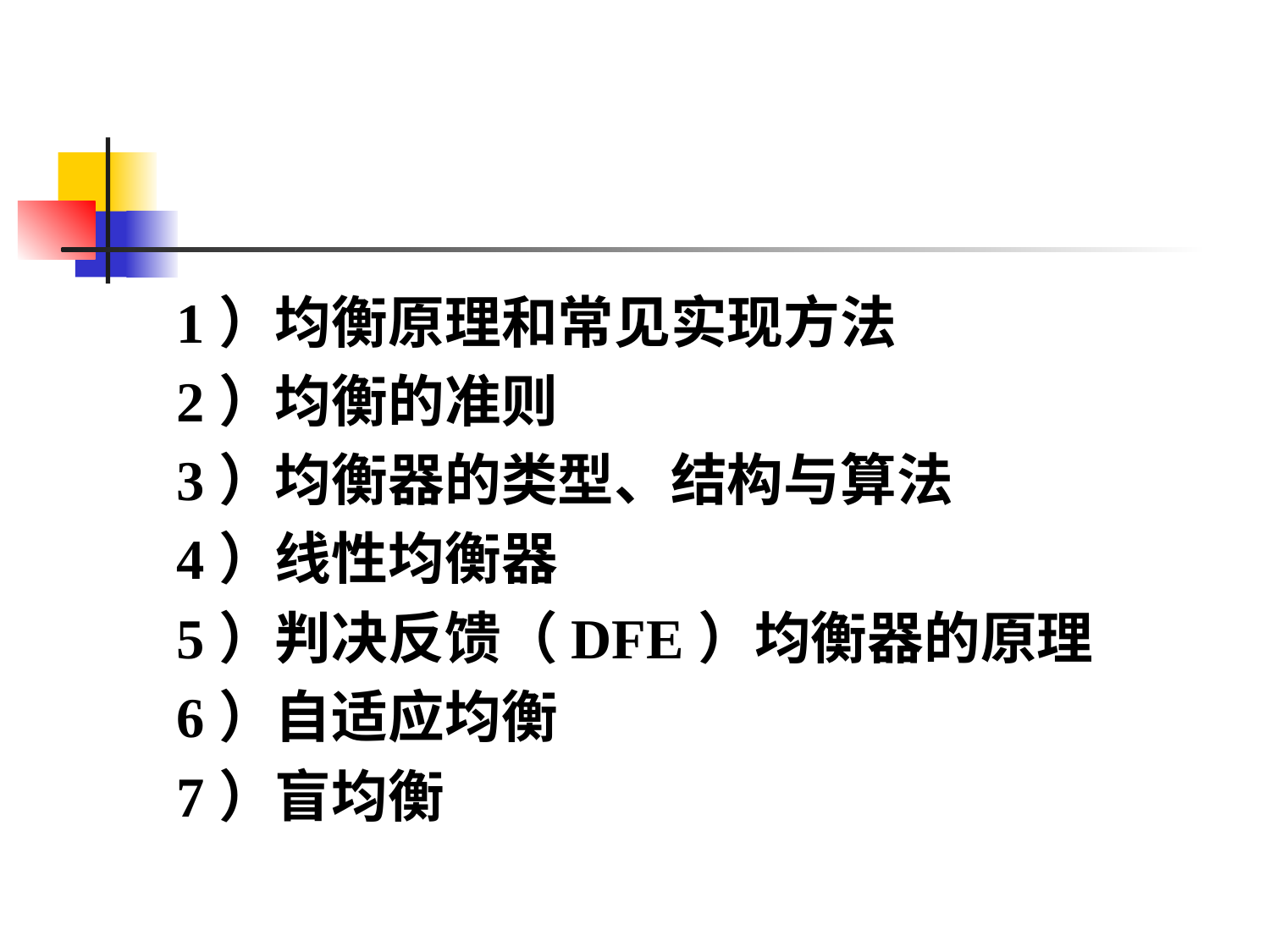

#
1）均衡原理和常见实现方法
2）均衡的准则
3）均衡器的类型、结构与算法
4）线性均衡器
5）判决反馈（DFE）均衡器的原理
6）自适应均衡
7）盲均衡